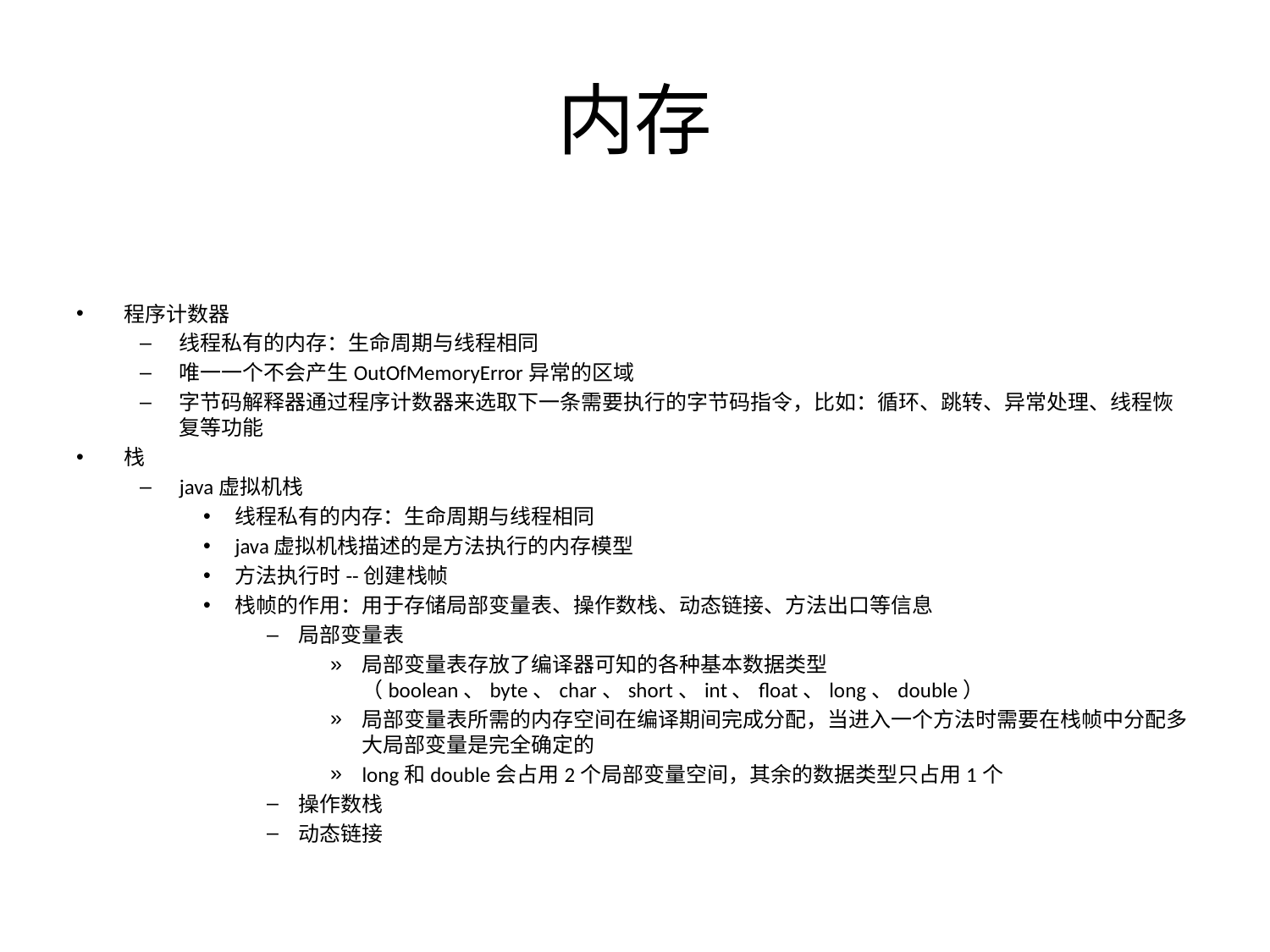

# 内存

程序计数器
线程私有的内存：生命周期与线程相同
唯一一个不会产生OutOfMemoryError异常的区域
字节码解释器通过程序计数器来选取下一条需要执行的字节码指令，比如：循环、跳转、异常处理、线程恢复等功能
栈
java虚拟机栈
线程私有的内存：生命周期与线程相同
java虚拟机栈描述的是方法执行的内存模型
方法执行时--创建栈帧
栈帧的作用：用于存储局部变量表、操作数栈、动态链接、方法出口等信息
局部变量表
局部变量表存放了编译器可知的各种基本数据类型（boolean、byte、char、short、int、float、long、double）
局部变量表所需的内存空间在编译期间完成分配，当进入一个方法时需要在栈帧中分配多大局部变量是完全确定的
long和double会占用2个局部变量空间，其余的数据类型只占用1个
操作数栈
动态链接